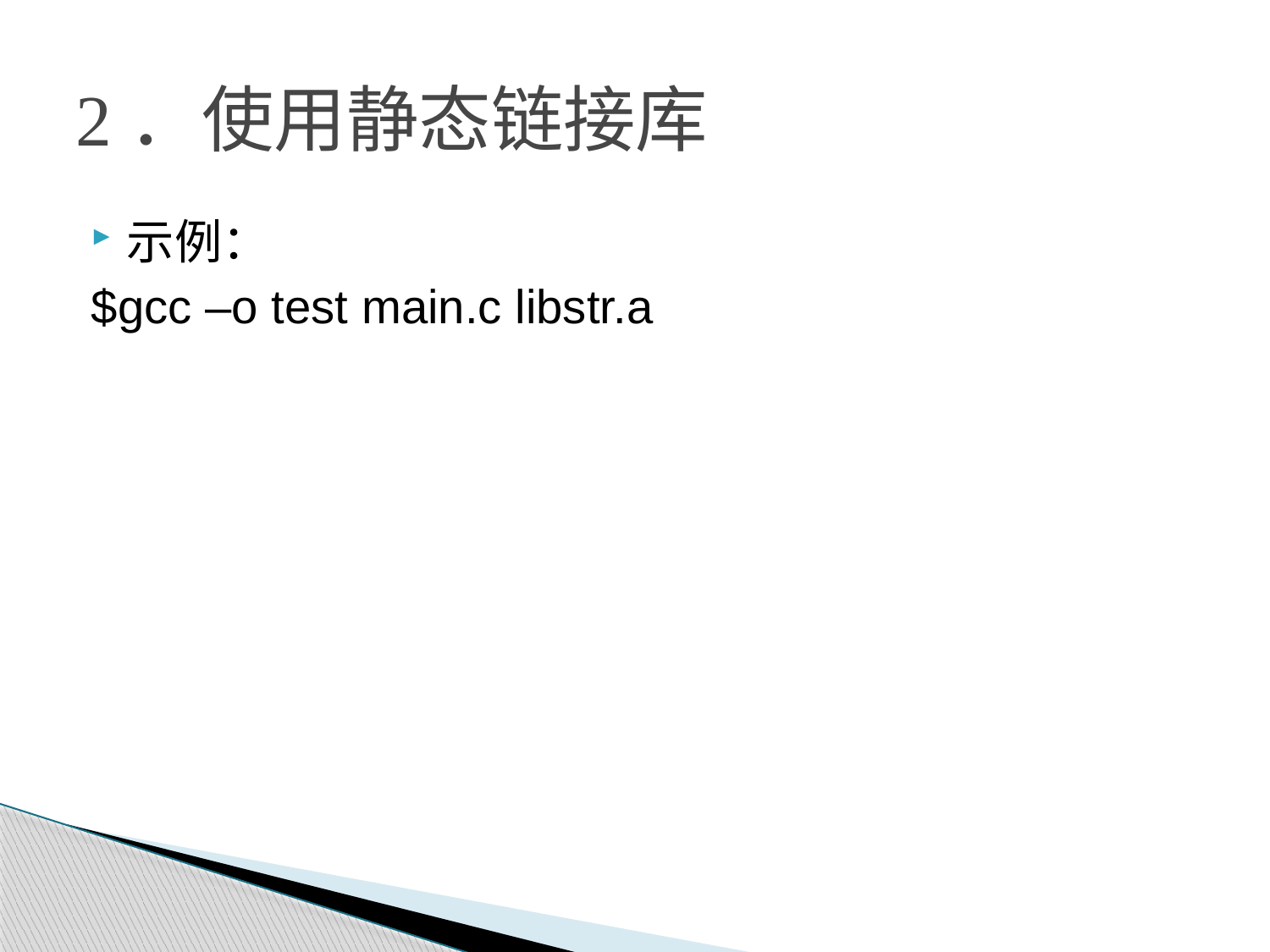

# 2．使用静态链接库
示例：
$gcc –o test main.c libstr.a